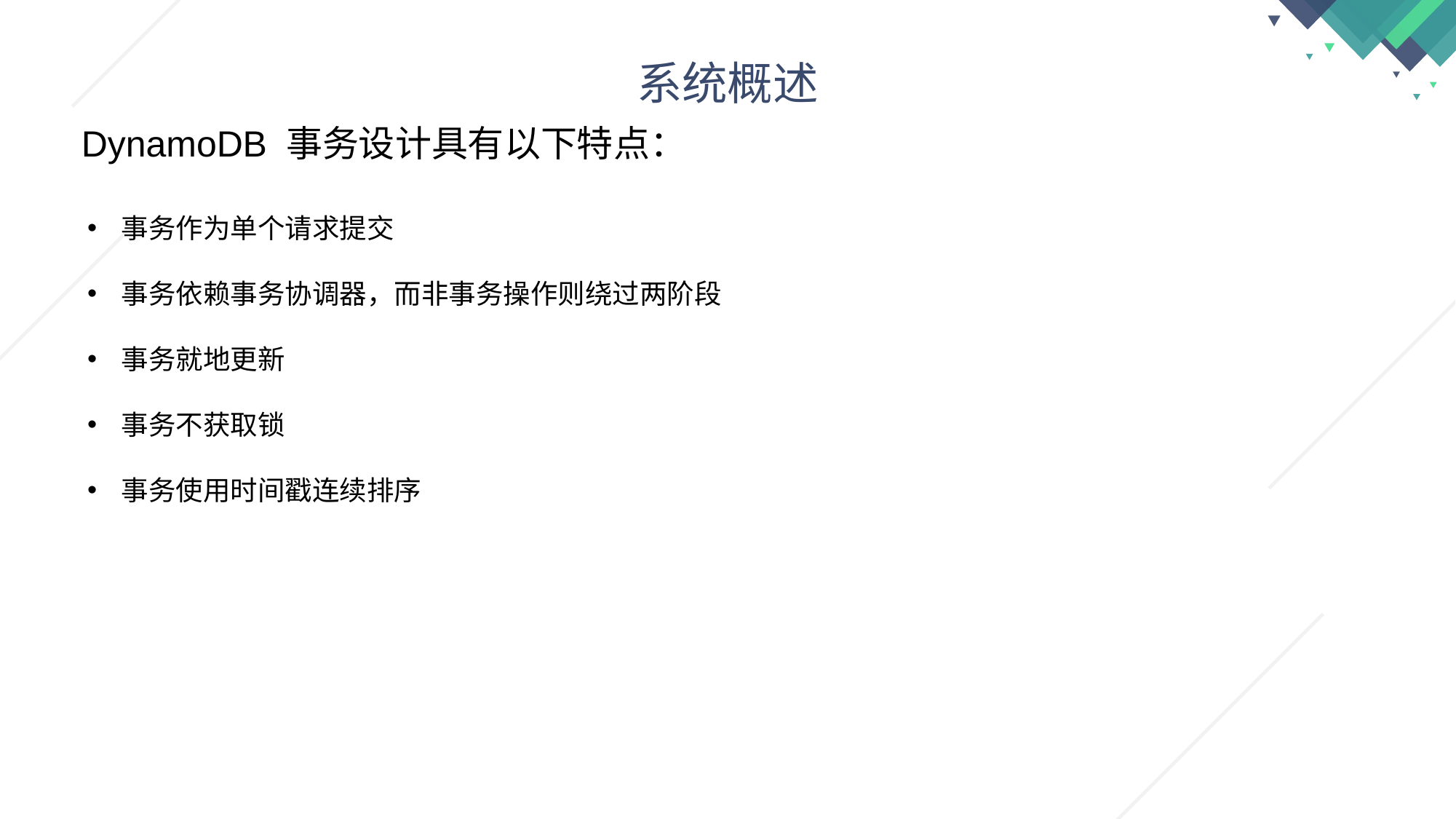

系统概述
DynamoDB 事务设计具有以下特点：
事务作为单个请求提交

事务依赖事务协调器，而非事务操作则绕过两阶段

事务就地更新

事务不获取锁

事务使用时间戳连续排序